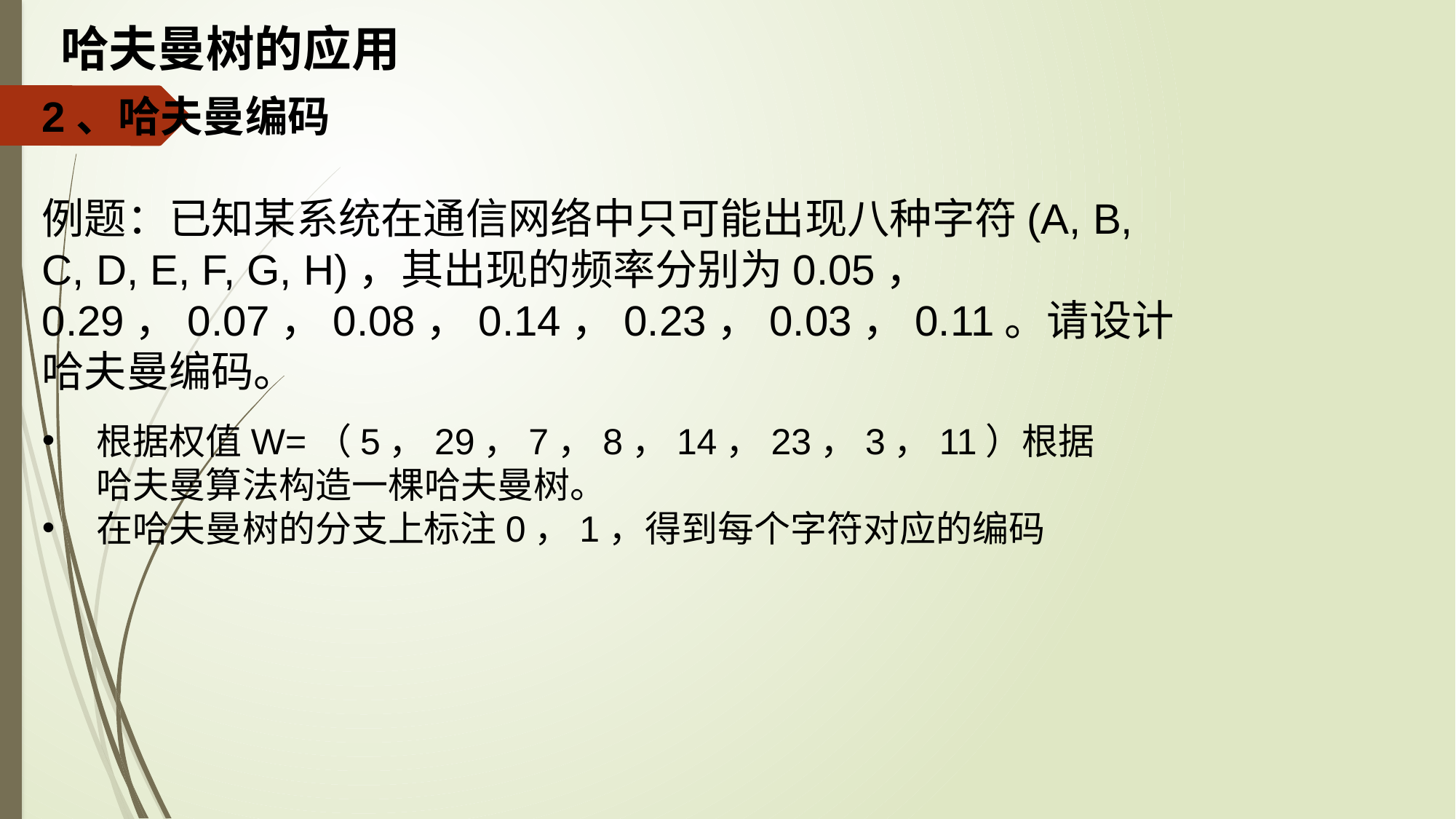

# 哈夫曼树的应用
2、哈夫曼编码

例题：已知某系统在通信网络中只可能出现八种字符(A, B, C, D, E, F, G, H)，其出现的频率分别为0.05， 0.29，0.07，0.08，0.14，0.23，0.03，0.11。请设计哈夫曼编码。
根据权值W=（5，29，7，8，14，23，3，11）根据哈夫曼算法构造一棵哈夫曼树。
在哈夫曼树的分支上标注0，1，得到每个字符对应的编码